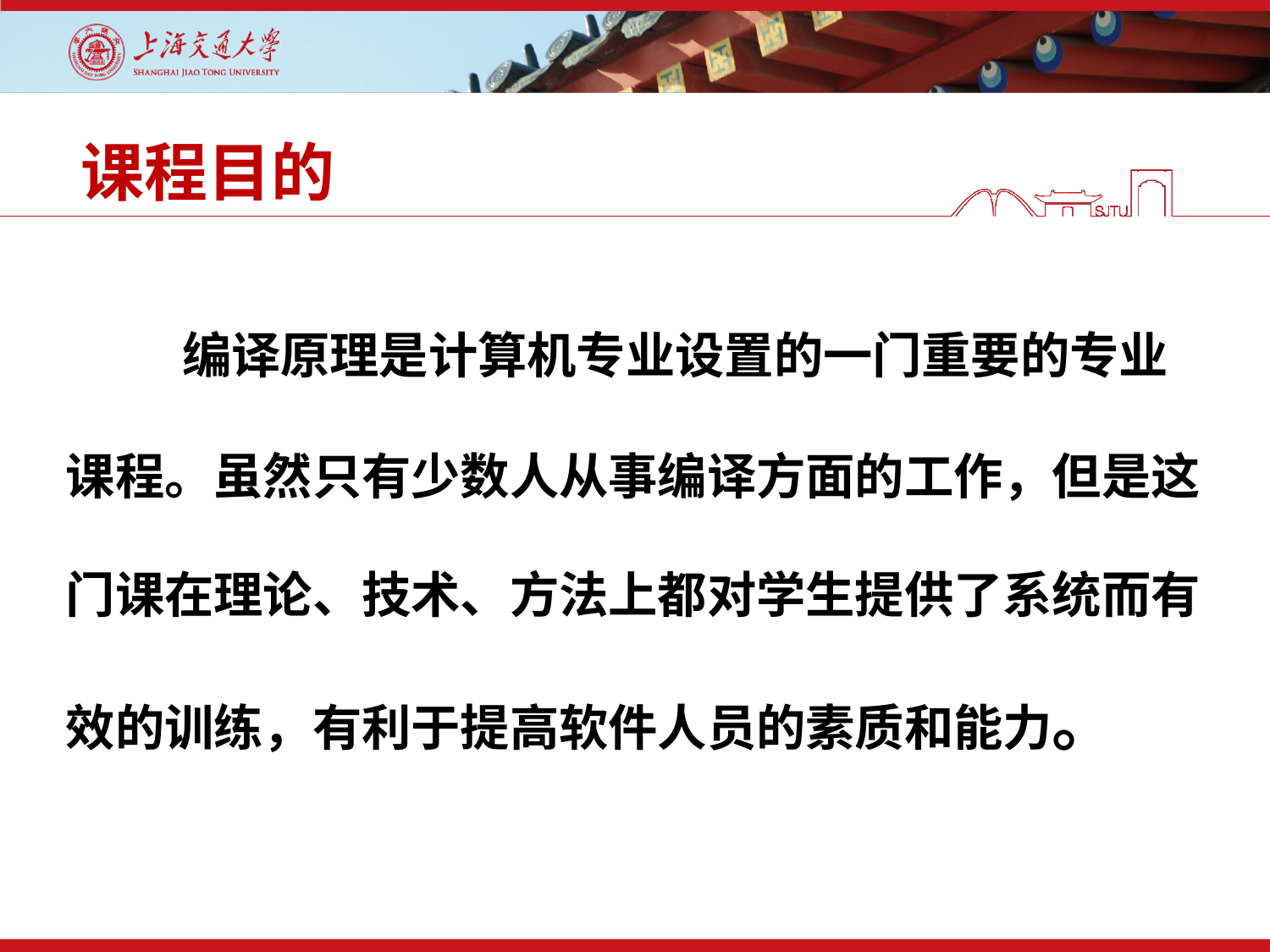

# 课程目的
       编译原理是计算机专业设置的一门重要的专业

课程。虽然只有少数人从事编译方面的工作，但是这

门课在理论、技术、方法上都对学生提供了系统而有

效的训练，有利于提高软件人员的素质和能力。